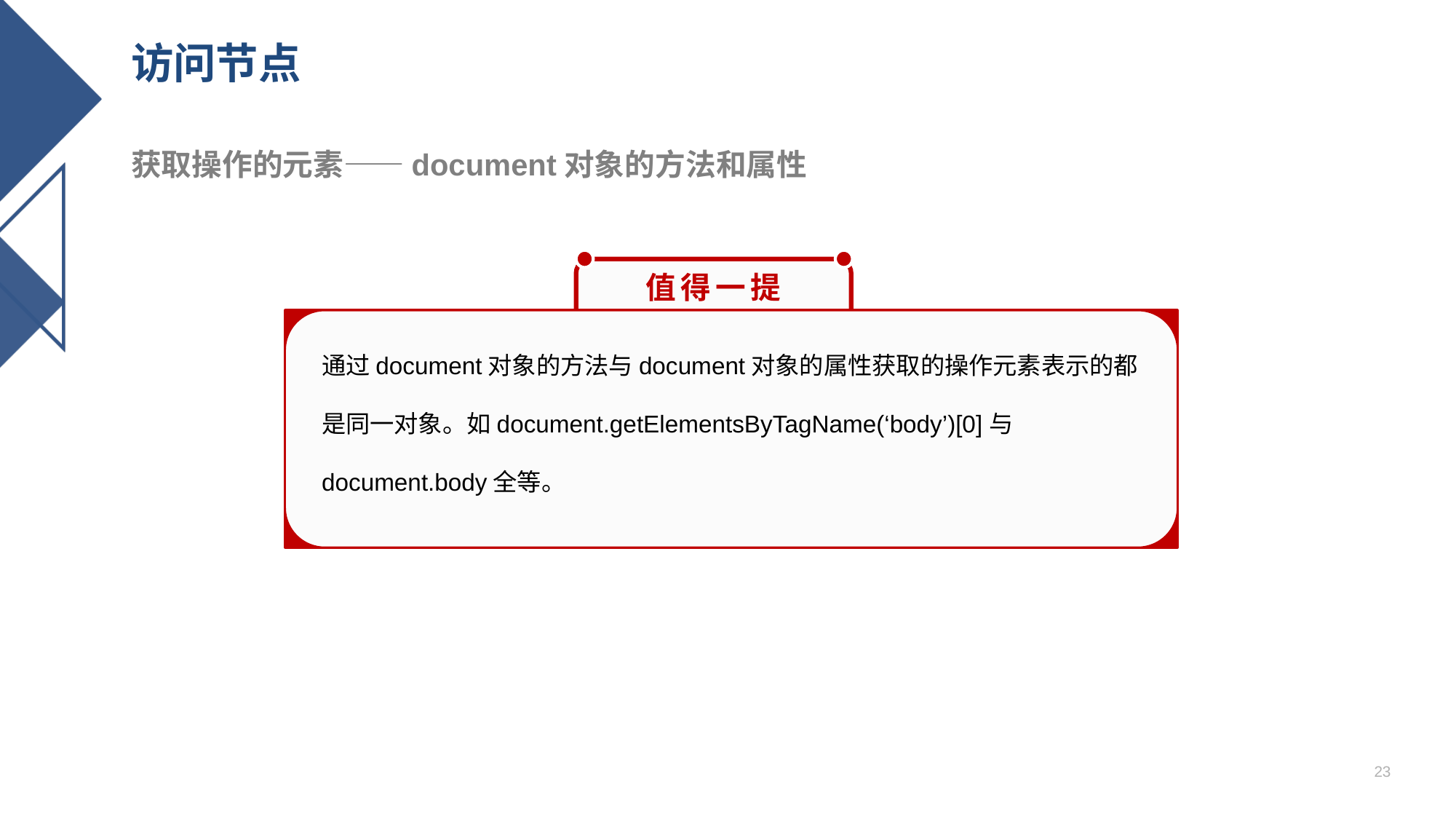

# 访问节点
获取操作的元素——document对象的方法和属性

值得一提

通过document对象的方法与document对象的属性获取的操作元素表示的都是同一对象。如document.getElementsByTagName(‘body’)[0]与document.body全等。
23